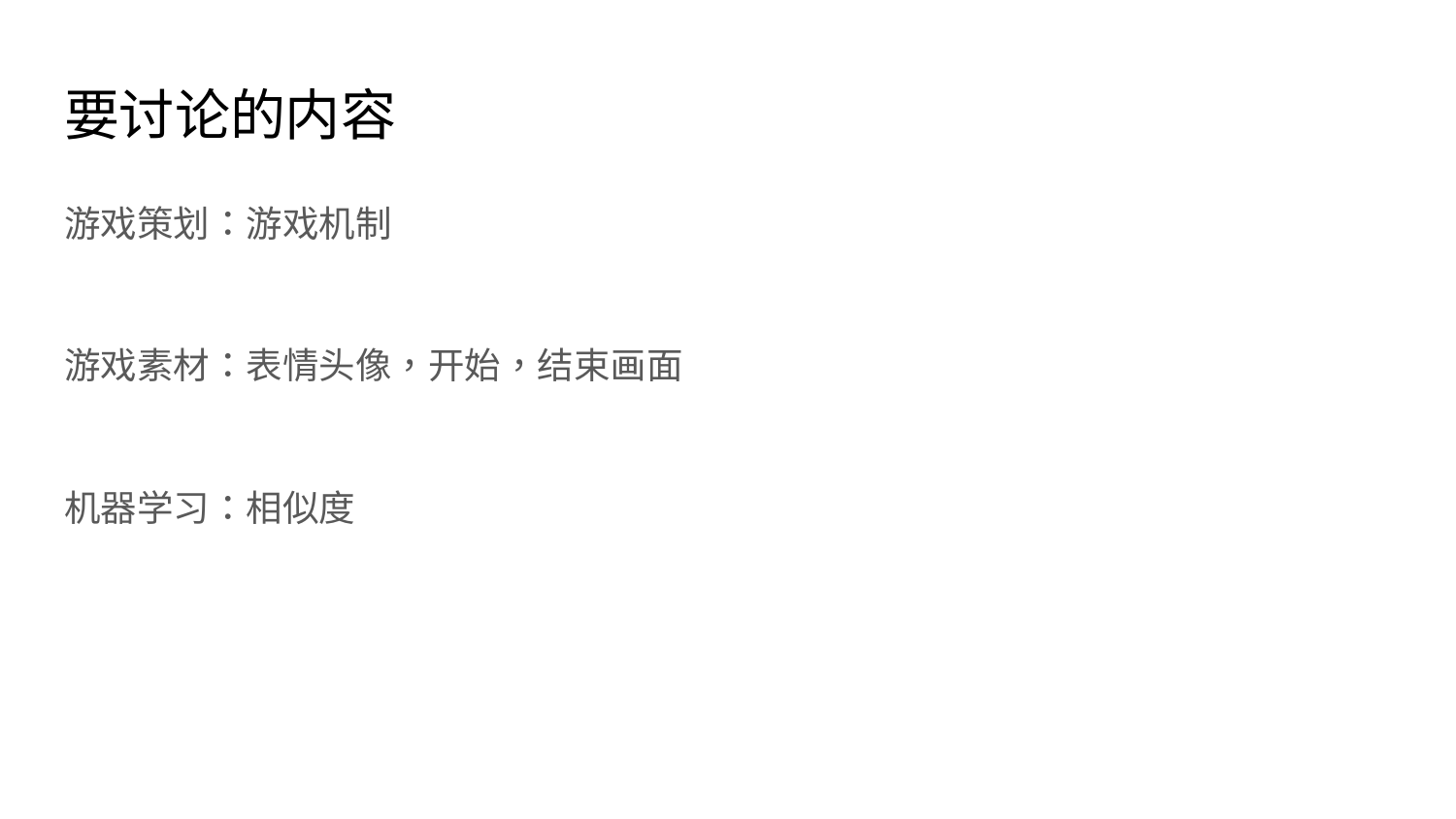

# 要讨论的内容
游戏策划：游戏机制

游戏素材：表情头像，开始，结束画面

机器学习：相似度